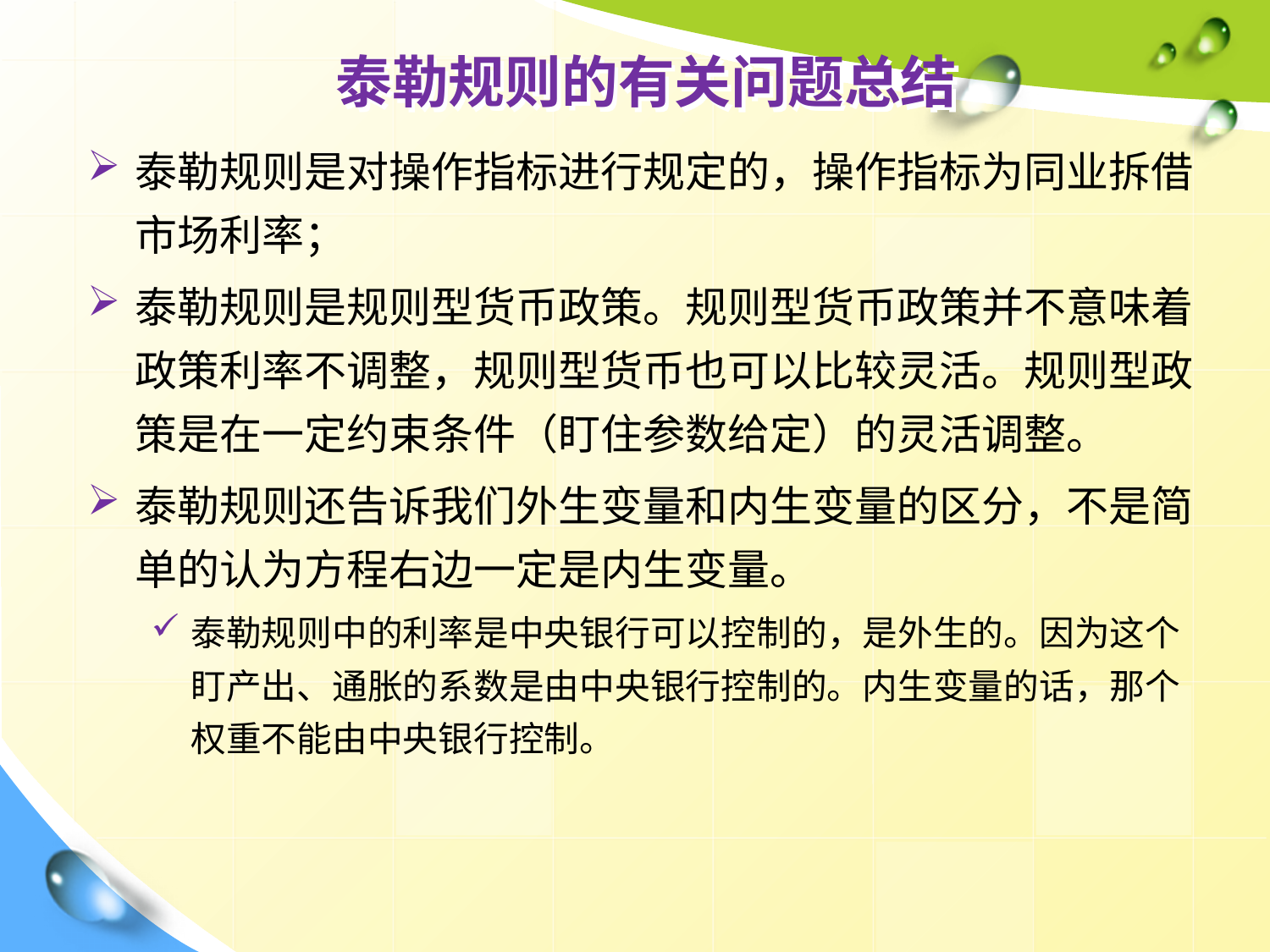

# 泰勒规则的有关问题总结
泰勒规则是对操作指标进行规定的，操作指标为同业拆借市场利率；
泰勒规则是规则型货币政策。规则型货币政策并不意味着政策利率不调整，规则型货币也可以比较灵活。规则型政策是在一定约束条件（盯住参数给定）的灵活调整。
泰勒规则还告诉我们外生变量和内生变量的区分，不是简单的认为方程右边一定是内生变量。
泰勒规则中的利率是中央银行可以控制的，是外生的。因为这个盯产出、通胀的系数是由中央银行控制的。内生变量的话，那个权重不能由中央银行控制。